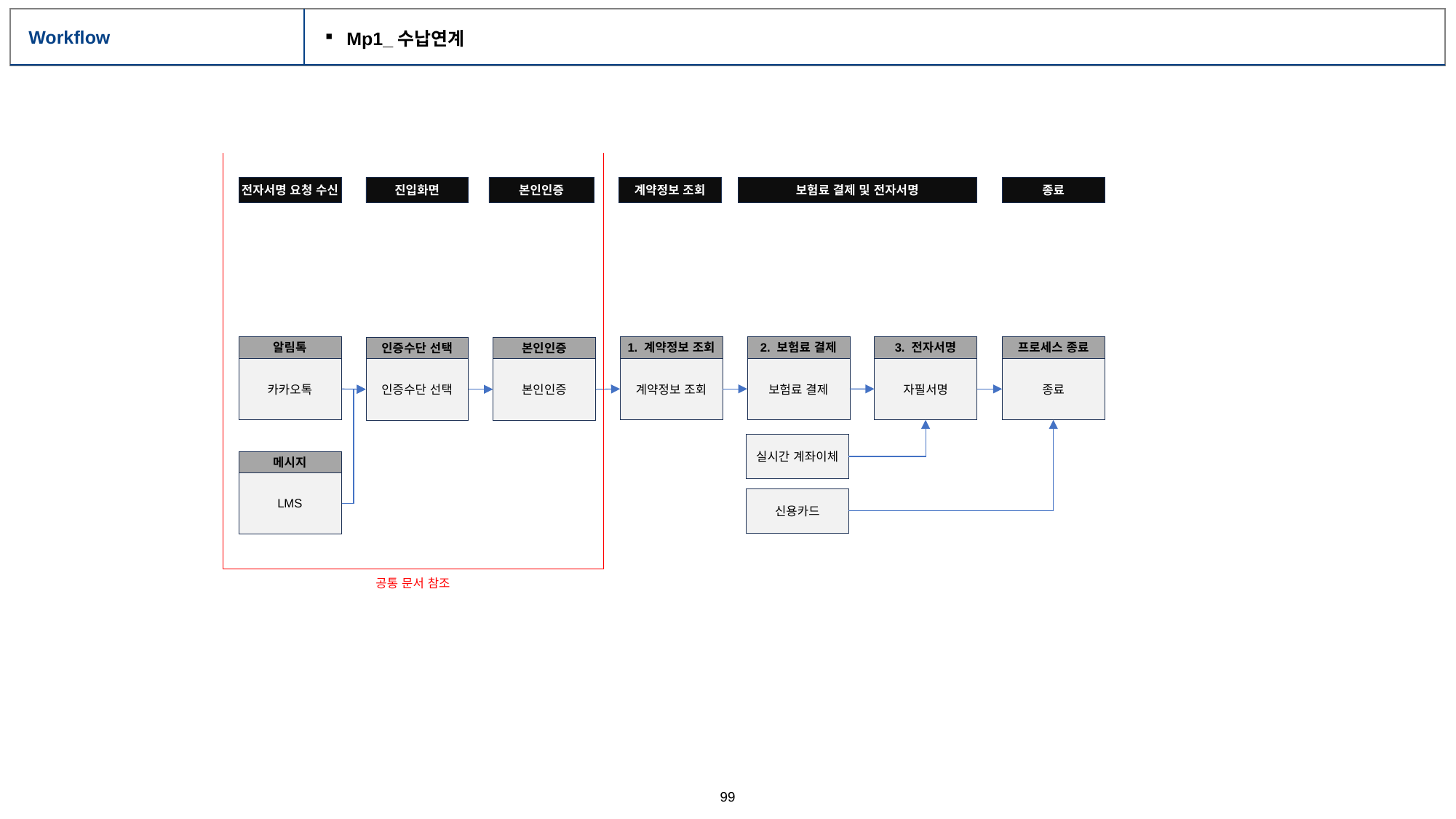

# Workflow
Mp1_수납연계

전자서명 요청 수신
진입화면
본인인증
계약정보 조회
보험료 결제 및 전자서명
종료
2. 보험료 결제
보험료 결제
3. 전자서명
자필서명
프로세스 종료
종료
알림톡
카카오톡
1. 계약정보 조회
계약정보 조회
인증수단 선택
인증수단 선택
본인인증
본인인증
실시간 계좌이체
메시지
LMS
신용카드
공통 문서 참조